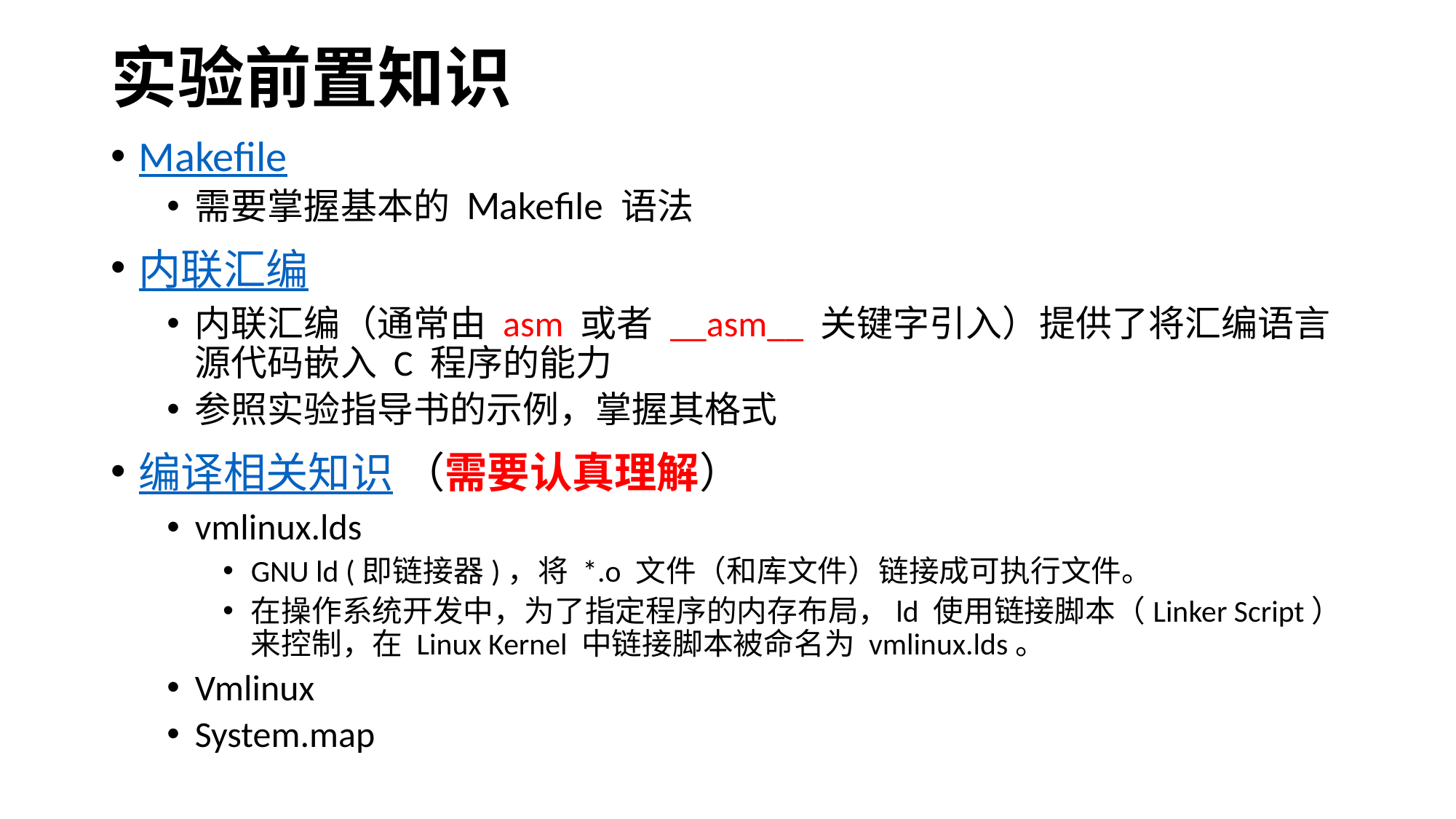

# 实验前置知识
Makefile
需要掌握基本的 Makefile 语法
内联汇编
内联汇编（通常由 asm 或者 __asm__ 关键字引入）提供了将汇编语言源代码嵌入 C 程序的能力
参照实验指导书的示例，掌握其格式
编译相关知识 （需要认真理解）
vmlinux.lds
GNU ld (即链接器)，将 *.o 文件（和库文件）链接成可执行文件。
在操作系统开发中，为了指定程序的内存布局，ld 使用链接脚本（Linker Script）来控制，在 Linux Kernel 中链接脚本被命名为 vmlinux.lds。
Vmlinux
System.map